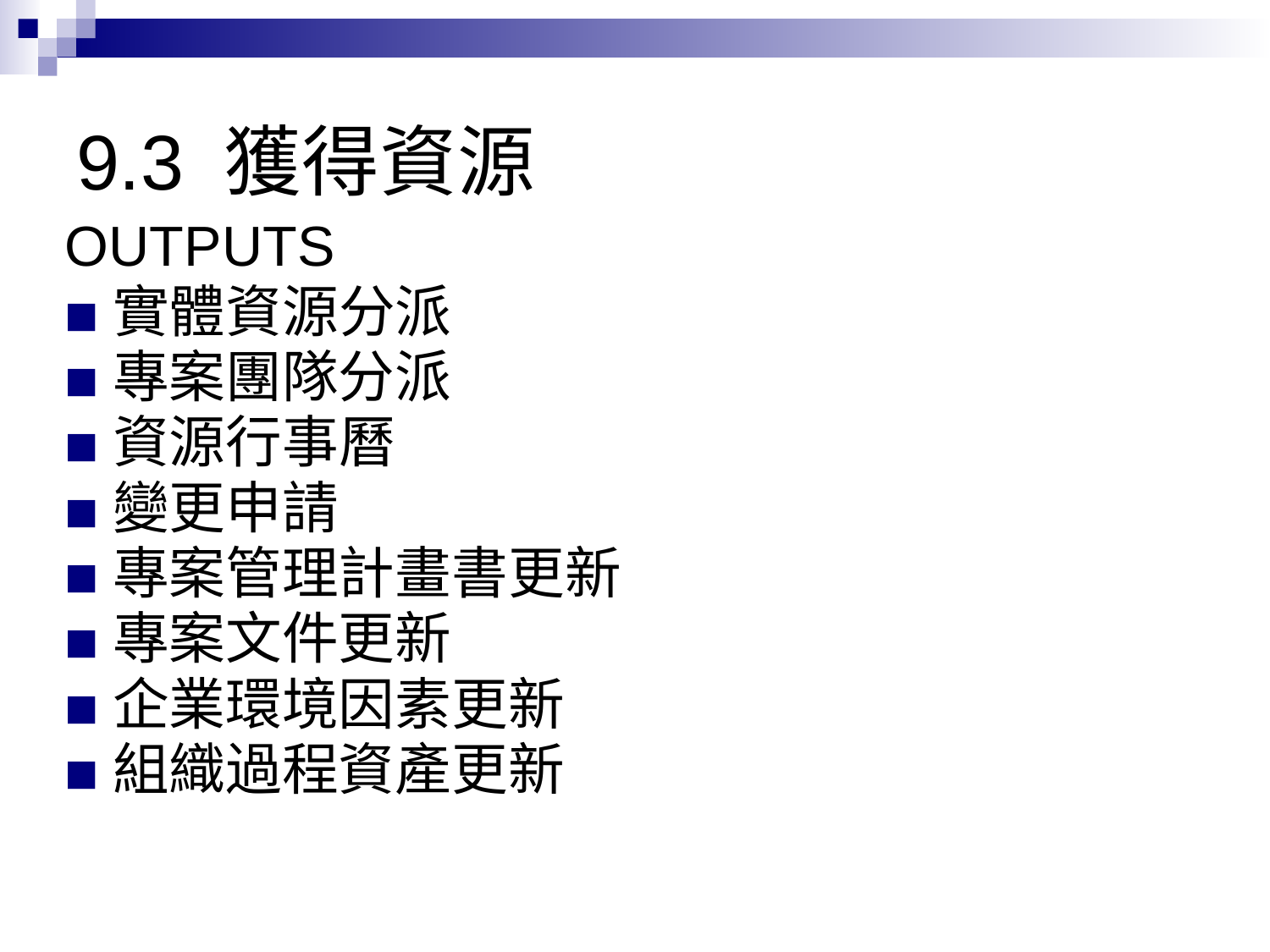

# 9.3 獲得資源
OUTPUTS
實體資源分派
專案團隊分派
資源行事曆
變更申請
專案管理計畫書更新
專案文件更新
企業環境因素更新
組織過程資產更新